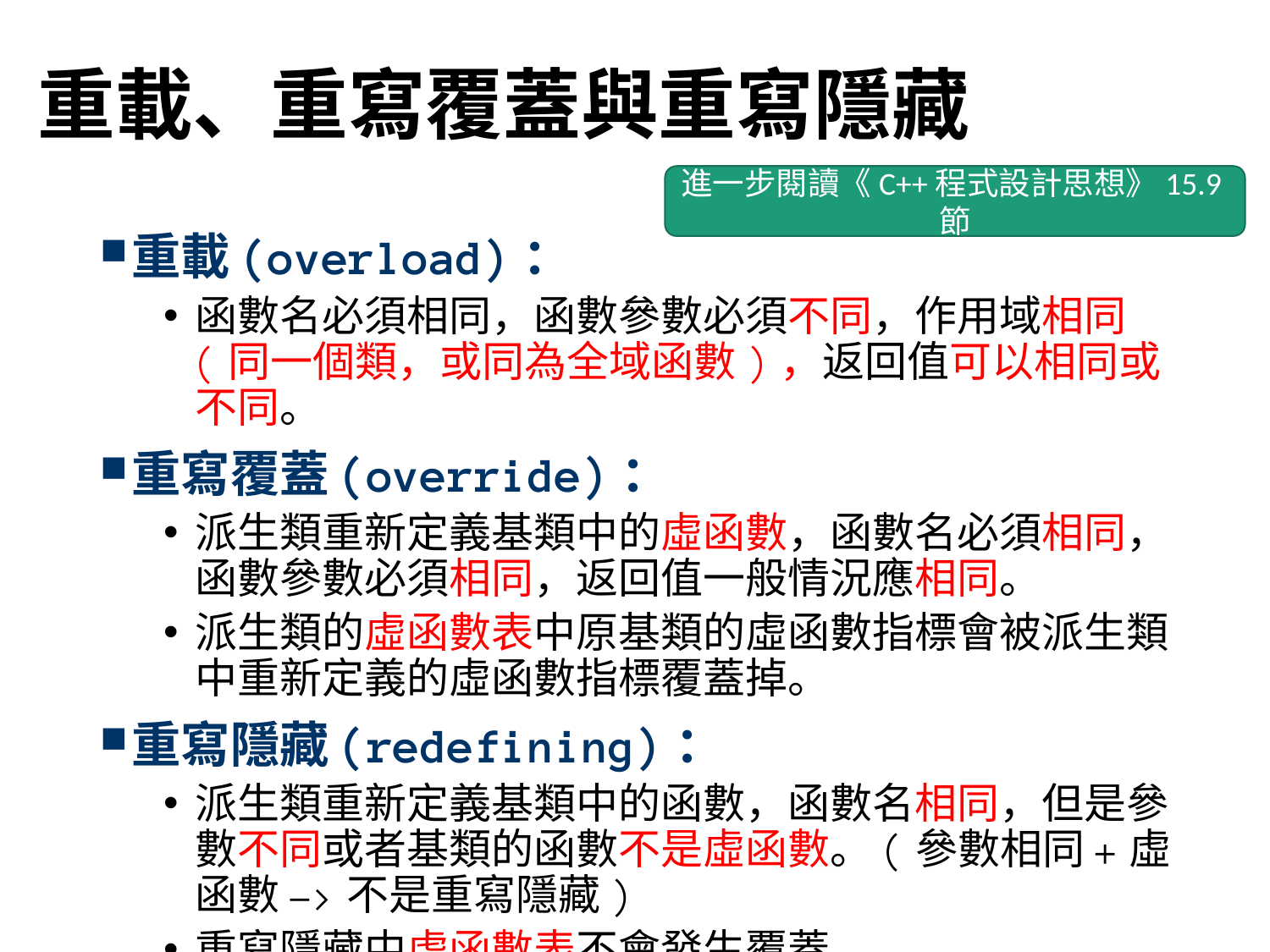

# 重載、重寫覆蓋與重寫隱藏
進一步閱讀《C++程式設計思想》15.9節
重載(overload)：
函數名必須相同，函數參數必須不同，作用域相同(同一個類，或同為全域函數)，返回值可以相同或不同。
重寫覆蓋(override)：
派生類重新定義基類中的虛函數，函數名必須相同，函數參數必須相同，返回值一般情況應相同。
派生類的虛函數表中原基類的虛函數指標會被派生類中重新定義的虛函數指標覆蓋掉。
重寫隱藏(redefining)：
派生類重新定義基類中的函數，函數名相同，但是參數不同或者基類的函數不是虛函數。(參數相同+虛函數->不是重寫隱藏)
重寫隱藏中虛函數表不會發生覆蓋。